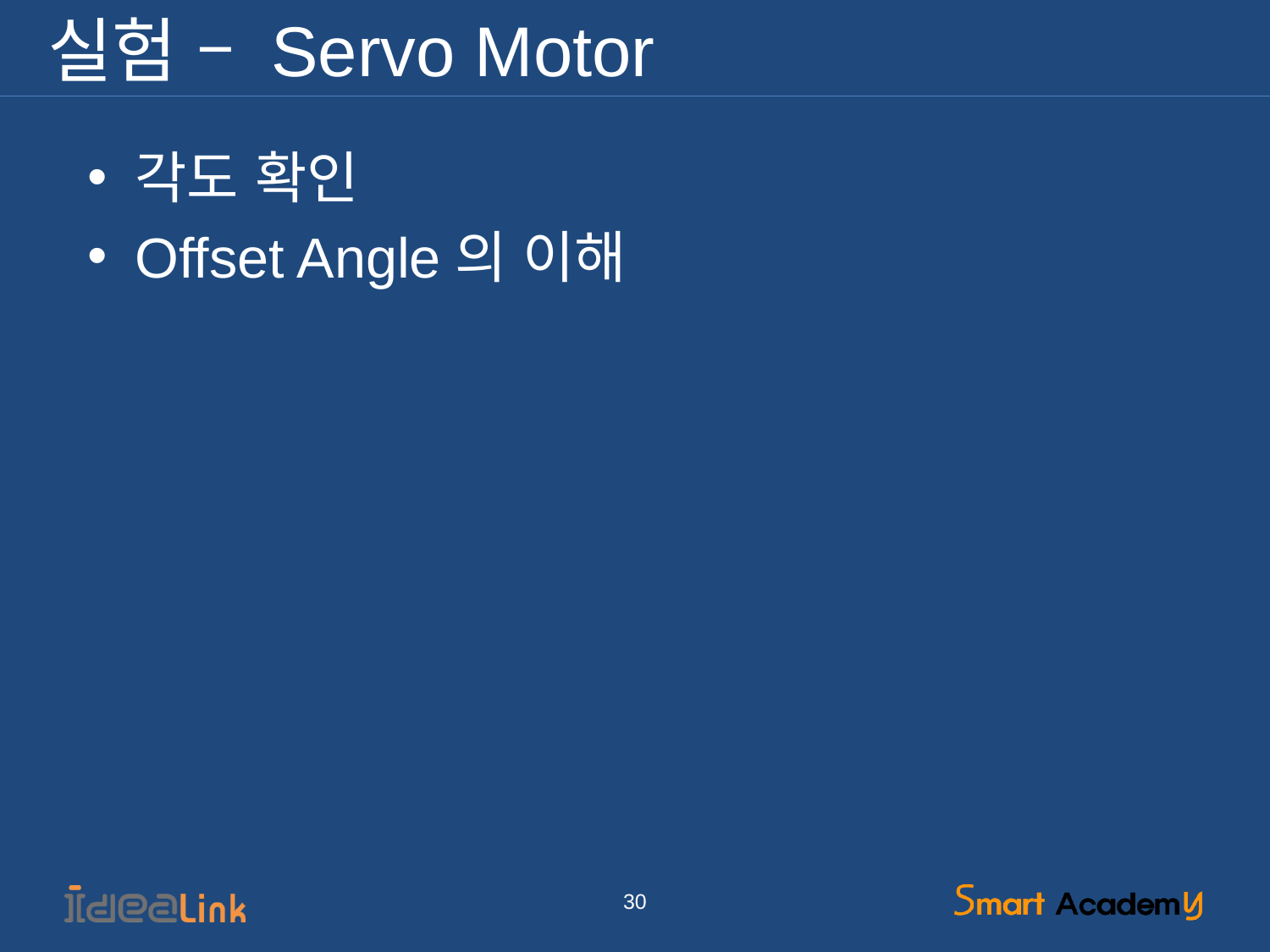

# 실험 – Servo Motor
각도 확인
Offset Angle의 이해
30